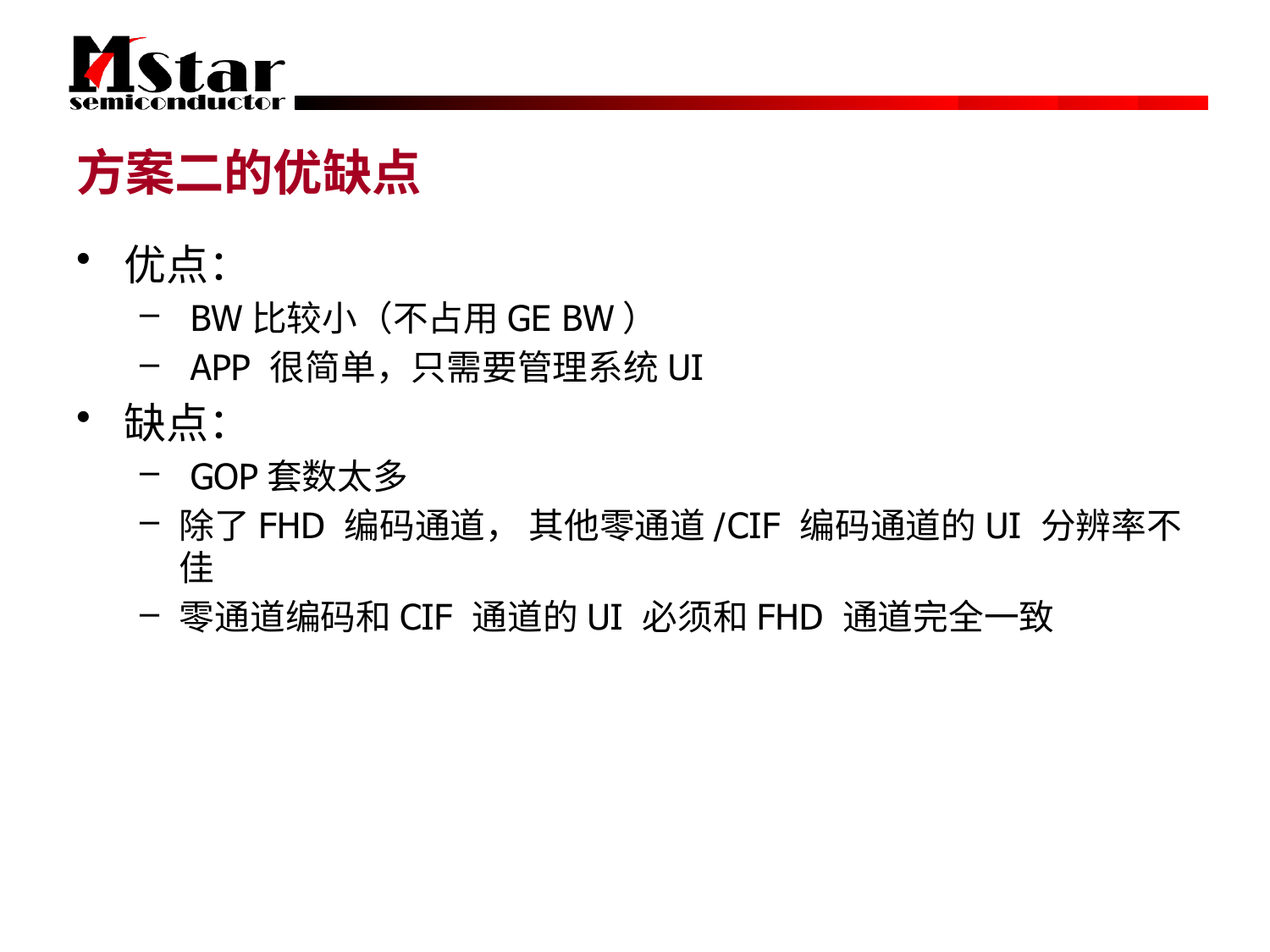

# 方案二的优缺点
优点：
 BW比较小（不占用GE BW）
 APP 很简单，只需要管理系统UI
缺点：
 GOP套数太多
除了FHD 编码通道， 其他零通道/CIF 编码通道的UI 分辨率不佳
零通道编码和CIF 通道的UI 必须和FHD 通道完全一致